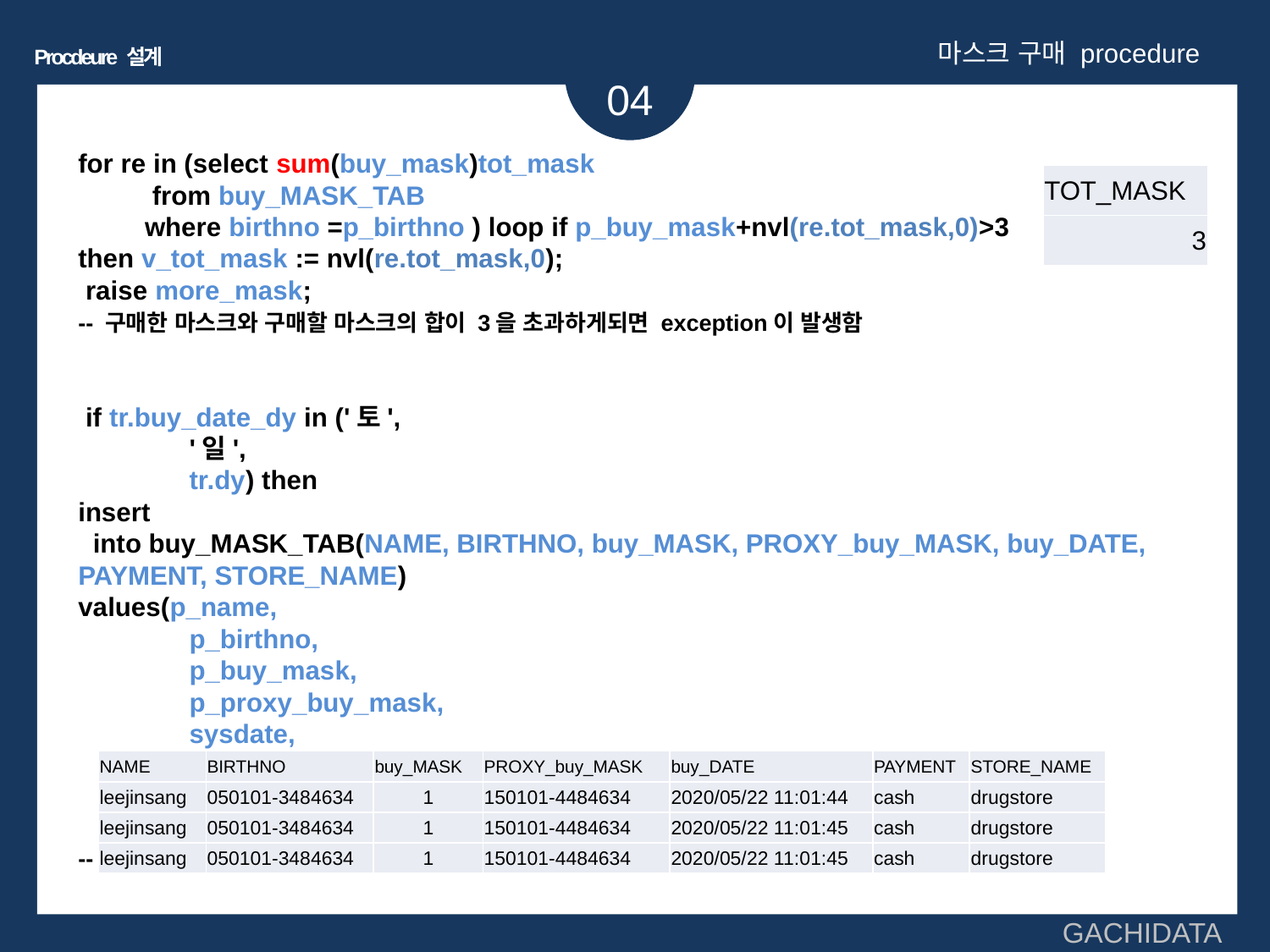

마스크 구매 procedure
Procdeure 설계
04

for re in (select sum(buy_mask)tot_mask
          from buy_MASK_TAB
         where birthno =p_birthno ) loop if p_buy_mask+nvl(re.tot_mask,0)>3
then v_tot_mask := nvl(re.tot_mask,0);
 raise more_mask;
-- 구매한 마스크와 구매할 마스크의 합이 3을 초과하게되면 exception이 발생함

 if tr.buy_date_dy in ('토',
               '일',
               tr.dy) then
insert
  into buy_MASK_TAB(NAME, BIRTHNO, buy_MASK, PROXY_buy_MASK, buy_DATE, PAYMENT, STORE_NAME)
values(p_name,
               p_birthno,
               p_buy_mask,
               p_proxy_buy_mask,
               sysdate,
               p_payment,
               p_store_name);
       else raise dont_buy_mask ;
--마스크 구매할 수 있는 요일이 아닌경우 exception이 발생함

| TOT\_MASK |
| --- |
| 3 |
| NAME | BIRTHNO | buy\_MASK | PROXY\_buy\_MASK | buy\_DATE | PAYMENT | STORE\_NAME |
| --- | --- | --- | --- | --- | --- | --- |
| leejinsang | 050101-3484634 | 1 | 150101-4484634 | 2020/05/22 11:01:44 | cash | drugstore |
| leejinsang | 050101-3484634 | 1 | 150101-4484634 | 2020/05/22 11:01:45 | cash | drugstore |
| leejinsang | 050101-3484634 | 1 | 150101-4484634 | 2020/05/22 11:01:45 | cash | drugstore |
GACHIDATA